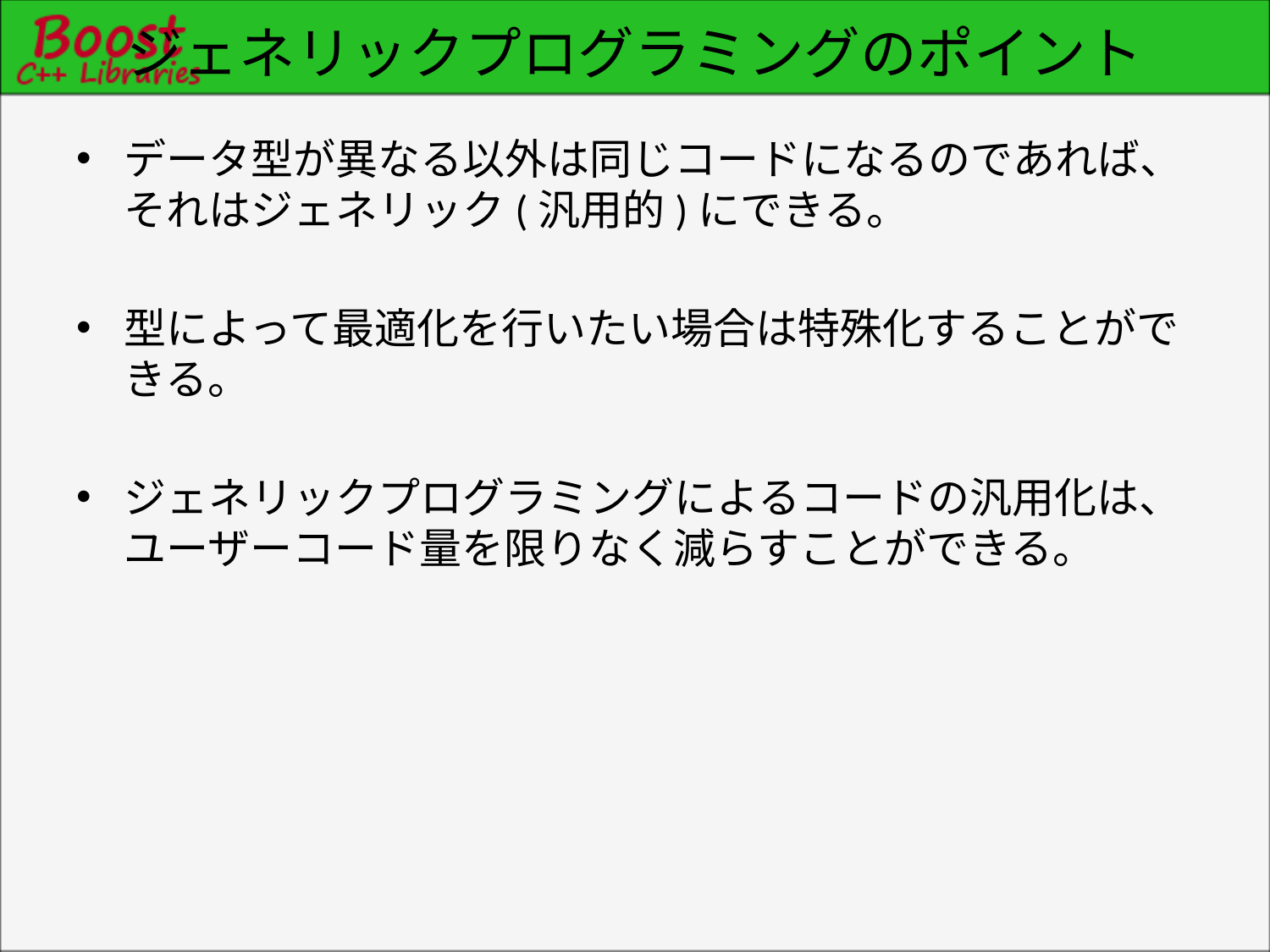

# ジェネリックプログラミングのポイント
データ型が異なる以外は同じコードになるのであれば、それはジェネリック(汎用的)にできる。

型によって最適化を行いたい場合は特殊化することができる。

ジェネリックプログラミングによるコードの汎用化は、ユーザーコード量を限りなく減らすことができる。